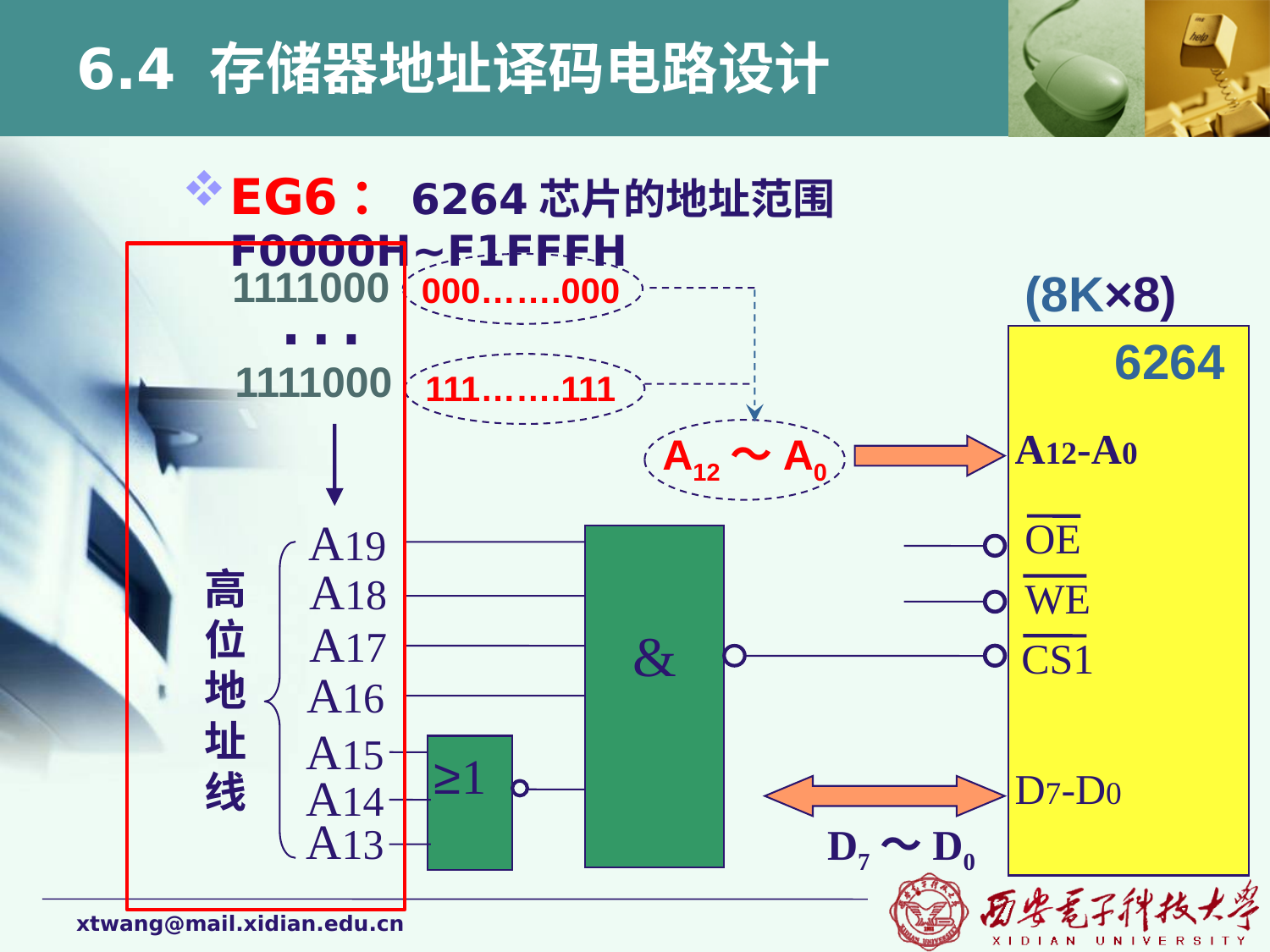

# 6.4 存储器地址译码电路设计
EG6：6264芯片的地址范围 F0000H~F1FFFH

…
1111000

(8K×8)
000…….000

6264

1111000

111…….111

A12-A0

A12～A0

A19
OE
WE

A18
高位地址线

A17
&
CS1

A16

A15

≥1

D7-D0
A14

A13
D7～D0

xtwang@mail.xidian.edu.cn